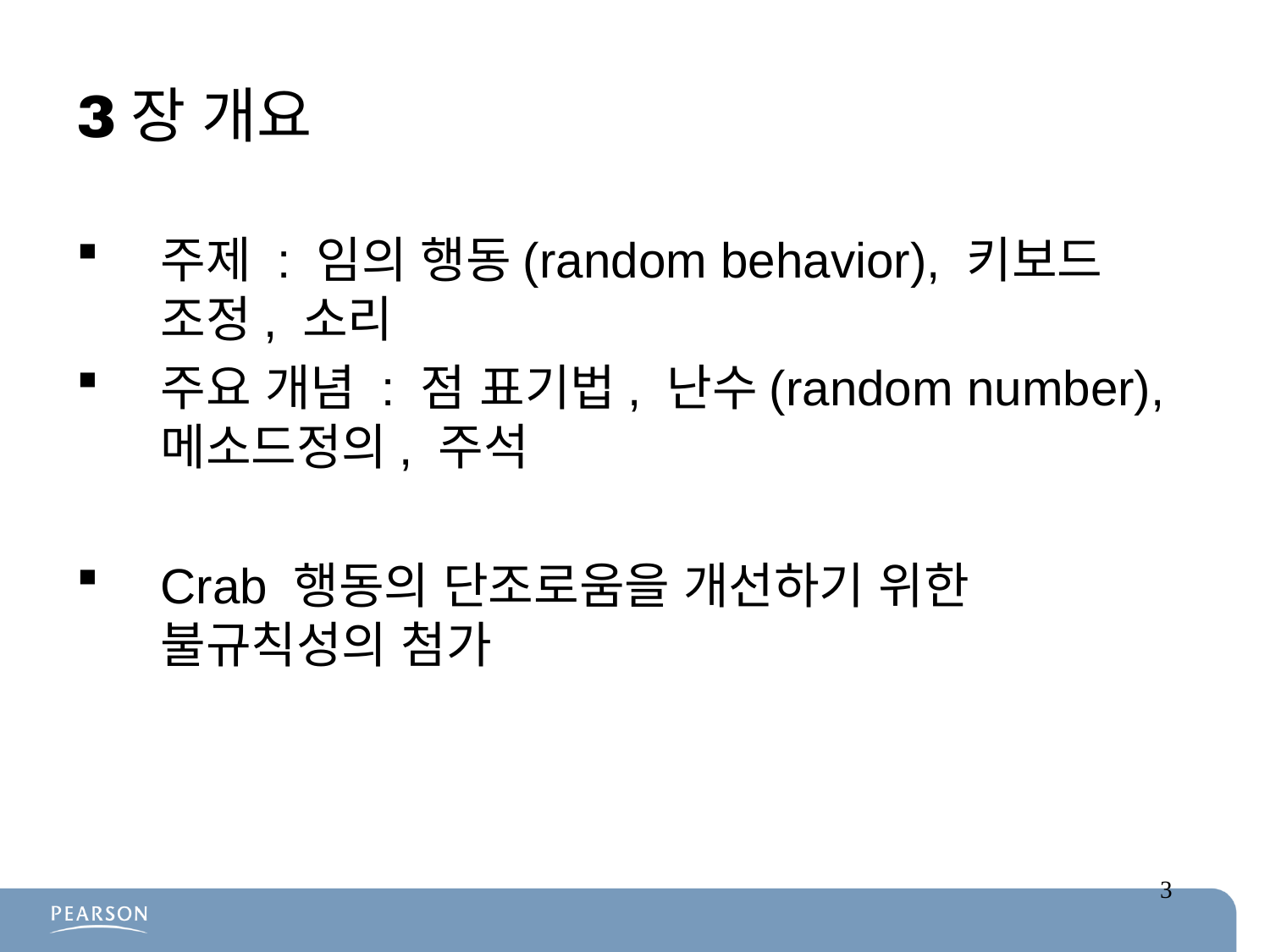

# 3장 개요
주제 : 임의 행동(random behavior), 키보드 조정, 소리
주요 개념 : 점 표기법, 난수(random number), 메소드정의, 주석

Crab 행동의 단조로움을 개선하기 위한 불규칙성의 첨가

3